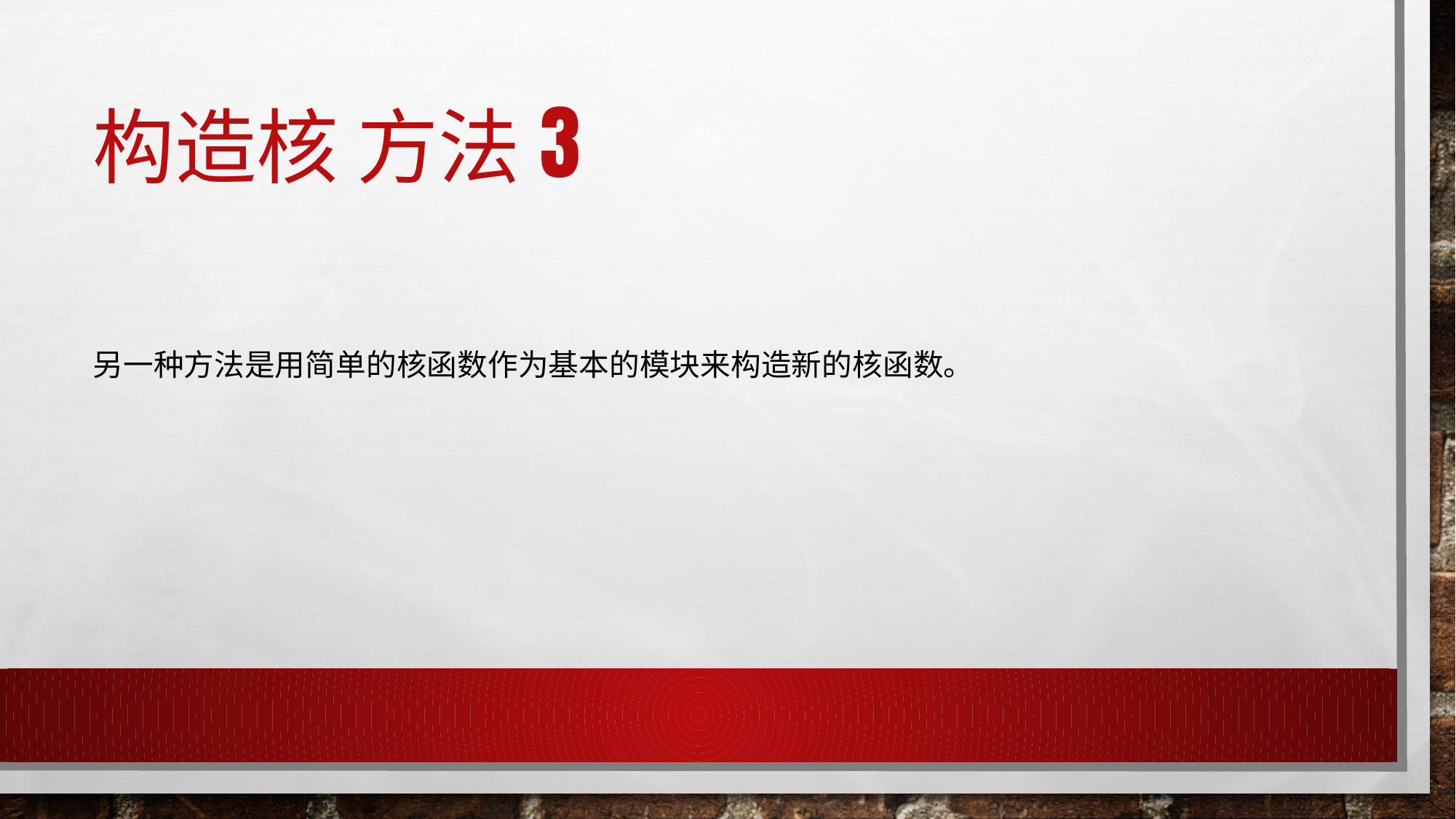

# 构造核 方法3
另一种方法是用简单的核函数作为基本的模块来构造新的核函数。